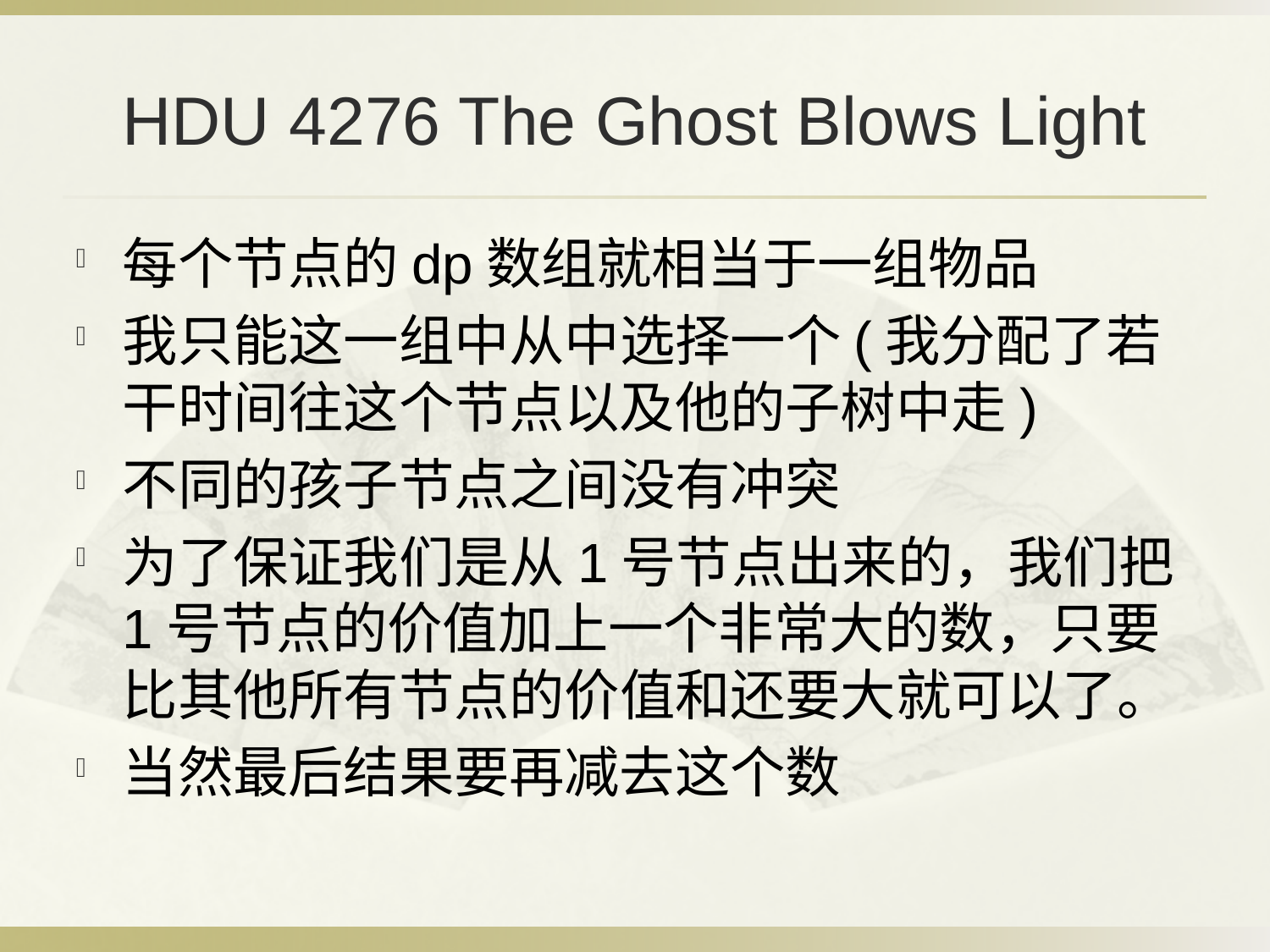

# HDU 4276 The Ghost Blows Light
每个节点的dp数组就相当于一组物品
我只能这一组中从中选择一个(我分配了若干时间往这个节点以及他的子树中走)
不同的孩子节点之间没有冲突
为了保证我们是从1号节点出来的，我们把1号节点的价值加上一个非常大的数，只要比其他所有节点的价值和还要大就可以了。
当然最后结果要再减去这个数